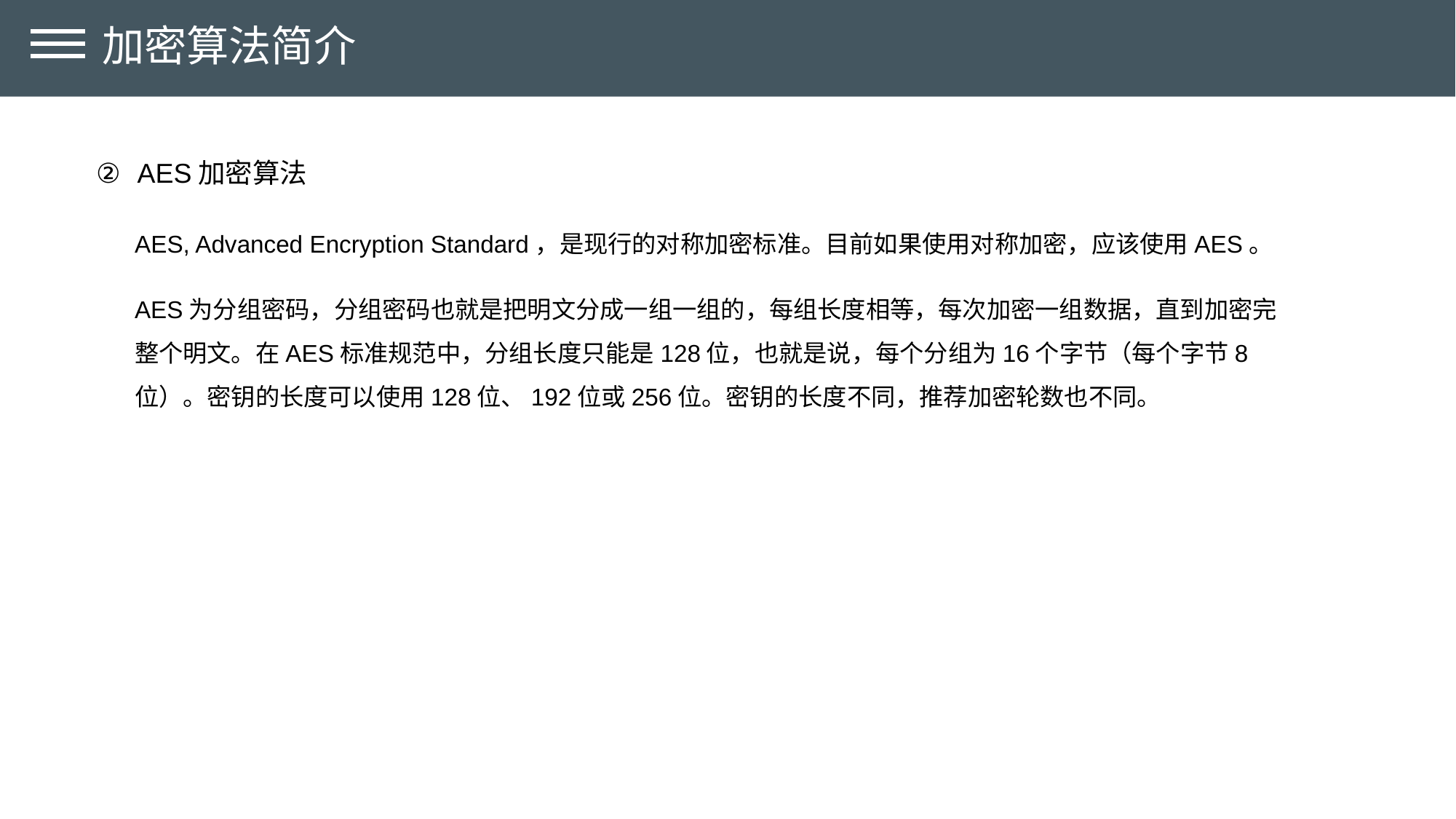

加密算法简介
AES加密算法
AES, Advanced Encryption Standard，是现行的对称加密标准。目前如果使用对称加密，应该使用AES。
AES为分组密码，分组密码也就是把明文分成一组一组的，每组长度相等，每次加密一组数据，直到加密完整个明文。在AES标准规范中，分组长度只能是128位，也就是说，每个分组为16个字节（每个字节8位）。密钥的长度可以使用128位、192位或256位。密钥的长度不同，推荐加密轮数也不同。